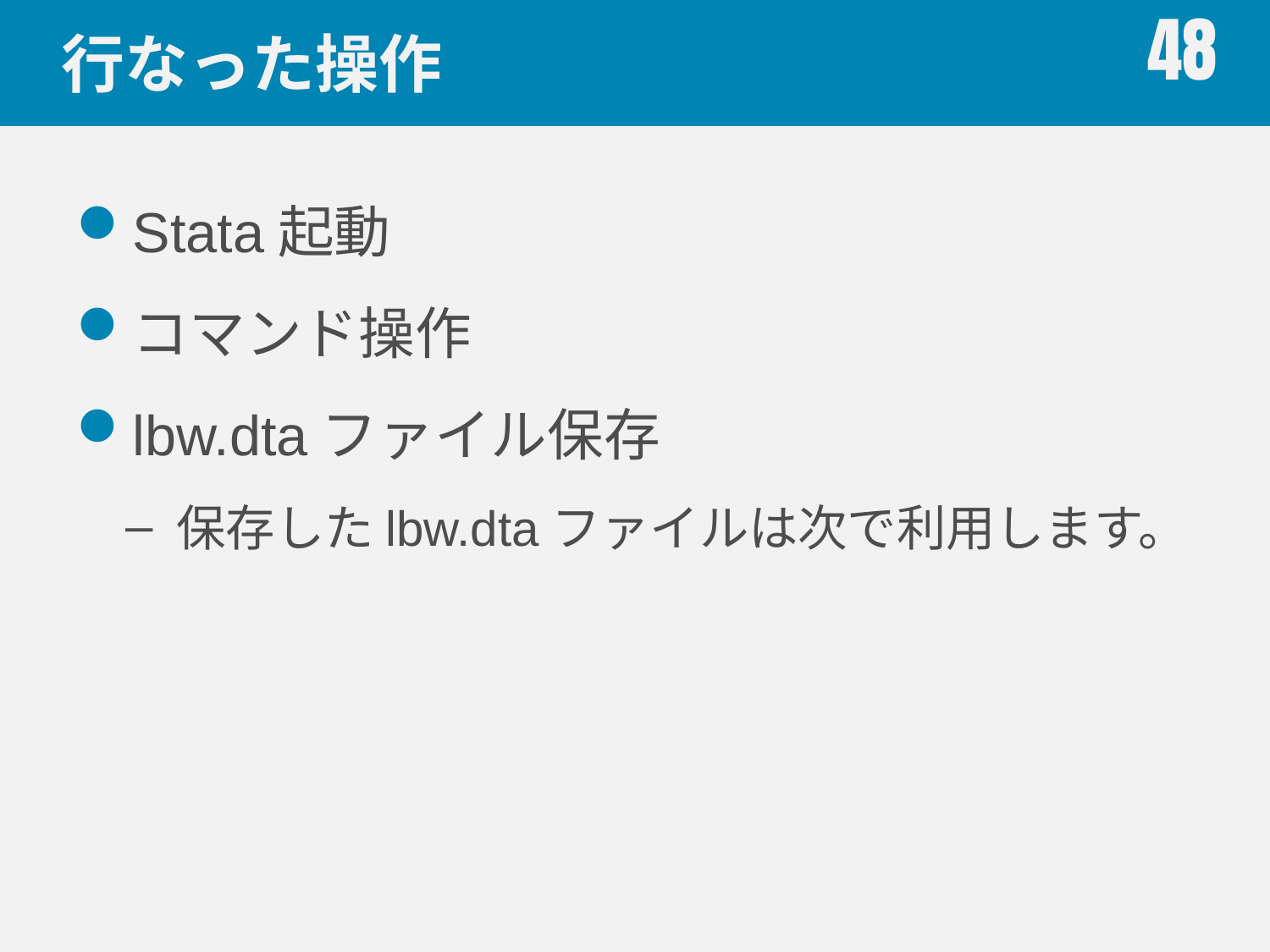

# 行なった操作
48
Stata起動
コマンド操作
lbw.dtaファイル保存
保存したlbw.dtaファイルは次で利用します。